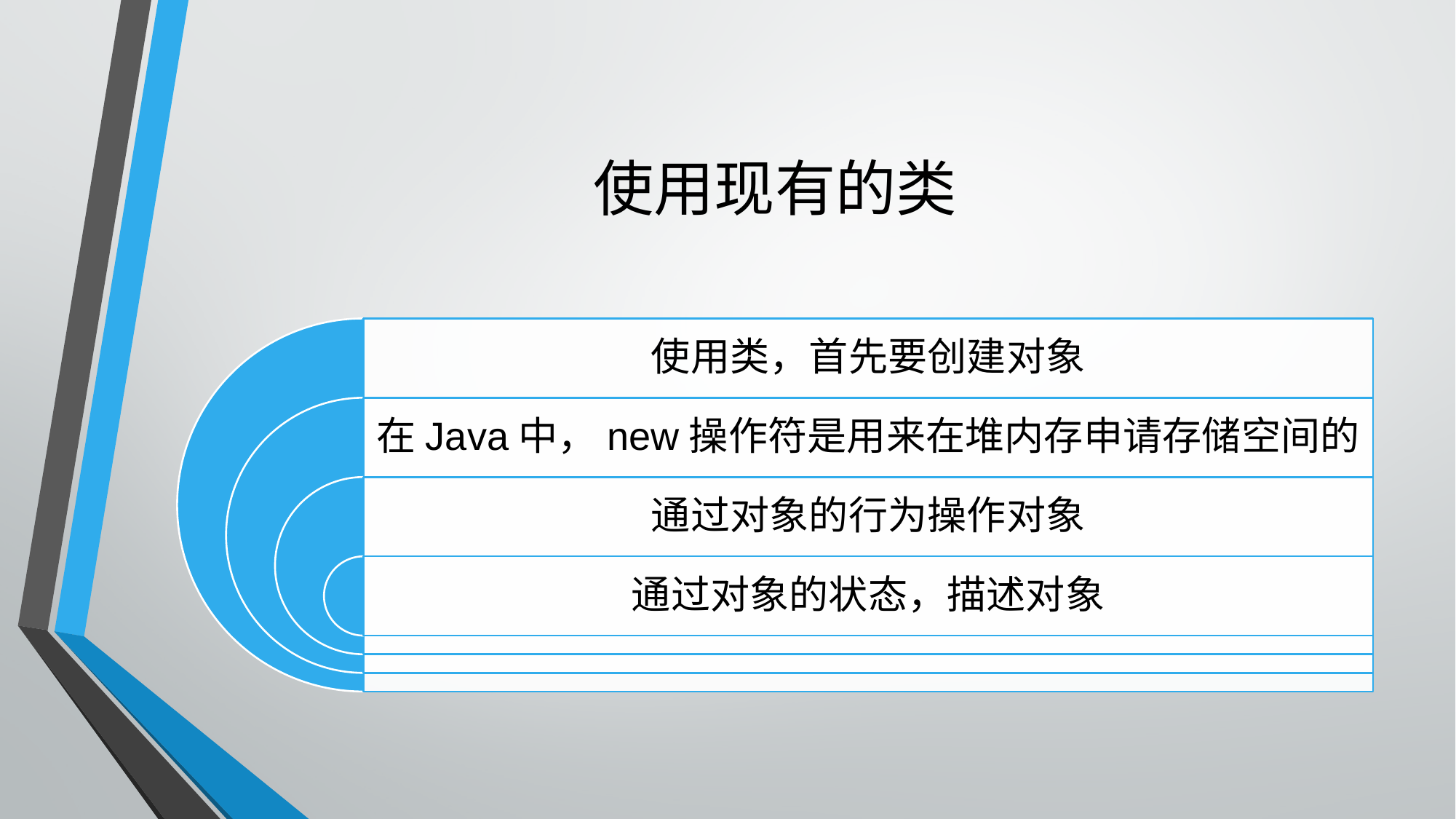

# 使用现有的类
使用类，首先要创建对象
在Java中，new操作符是用来在堆内存申请存储空间的
通过对象的行为操作对象
通过对象的状态，描述对象